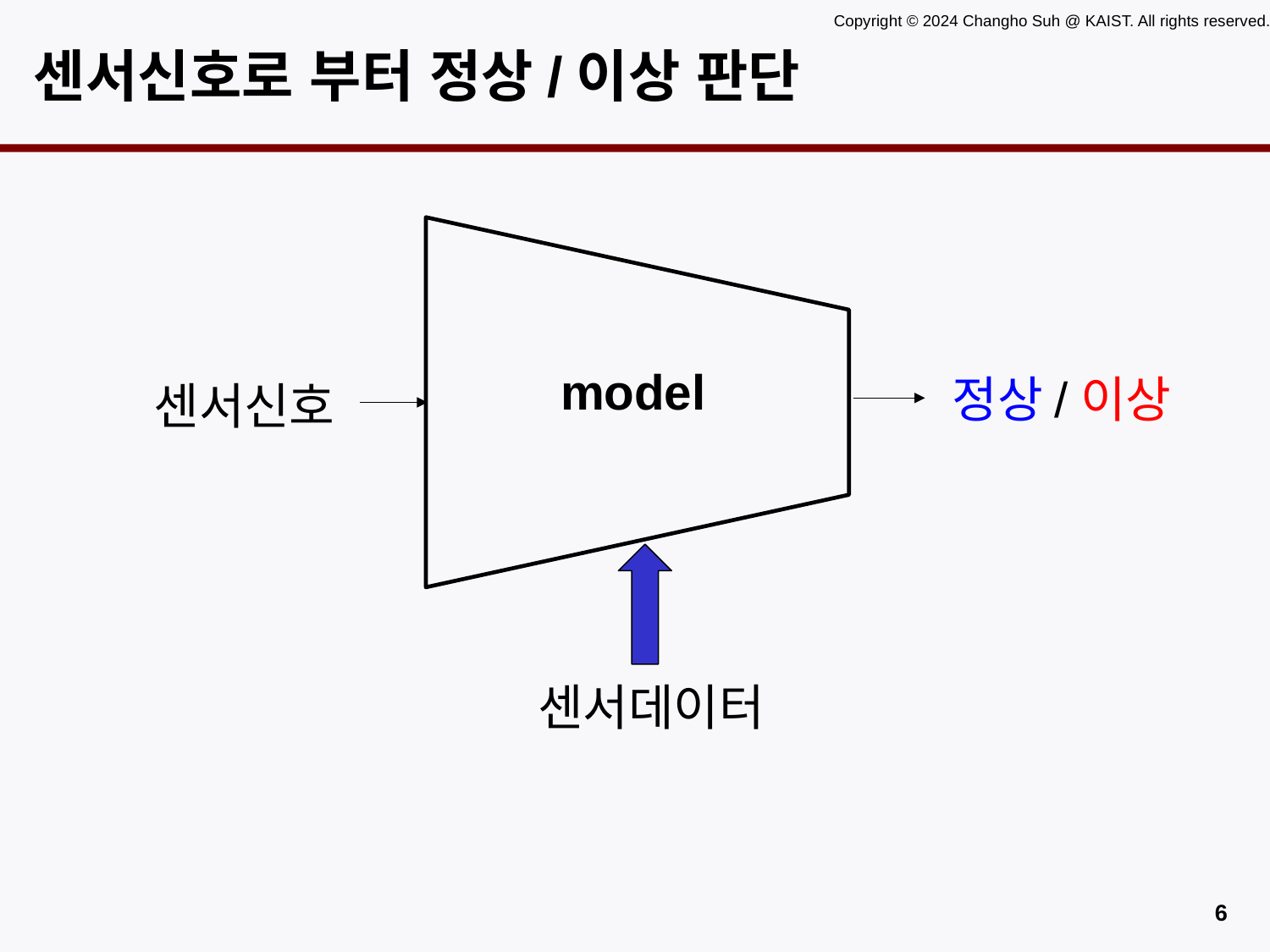

# 센서신호로 부터 정상/이상 판단

model
정상/이상
센서신호

센서데이터
6